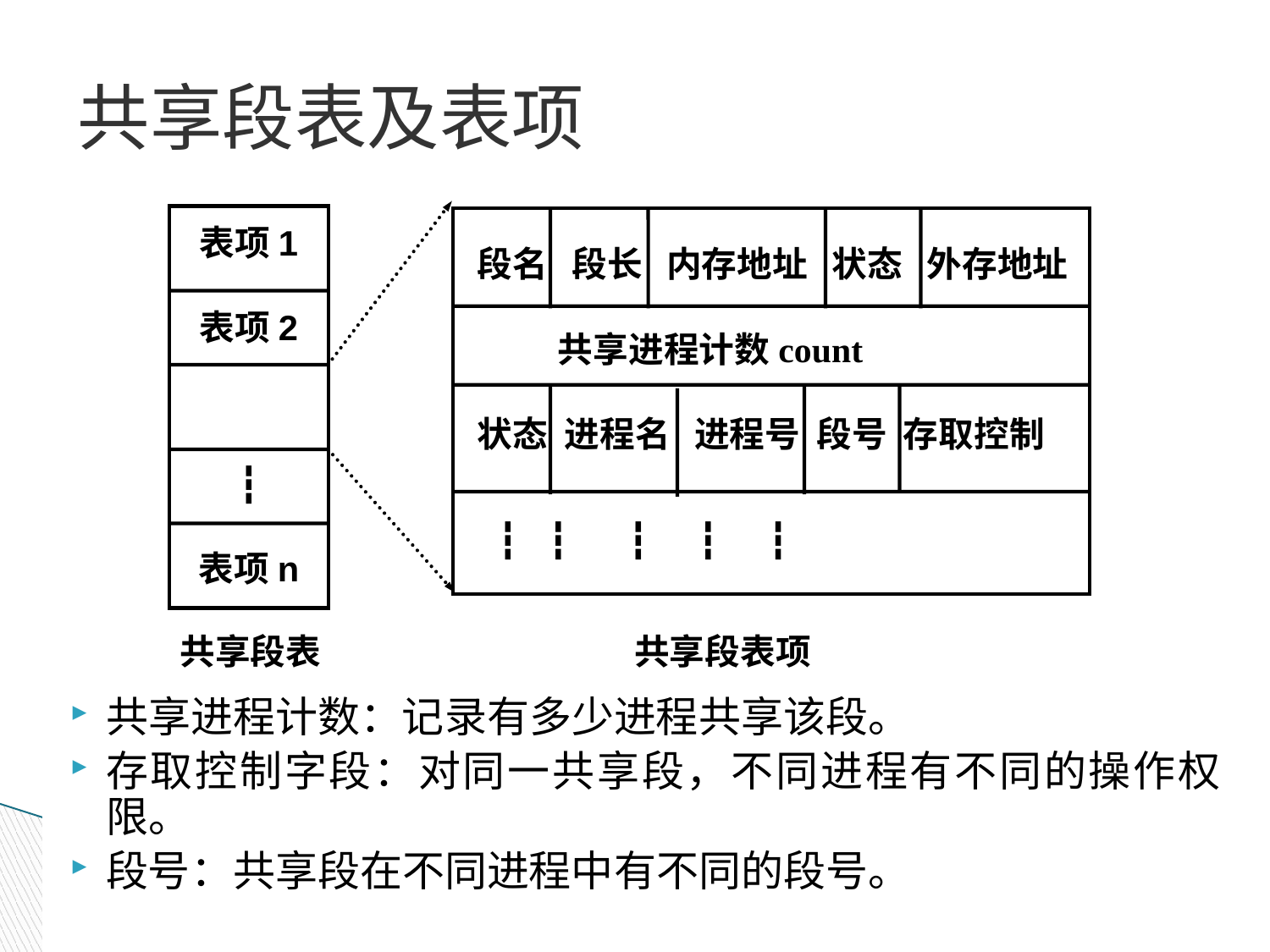

# 共享段表及表项

表项1

表项2

┇

表项n

  段名   段长   内存地址   状态   外存地址

            共享进程计数count

  状态  进程名   进程号  段号  存取控制

     ┇   ┇      ┇     ┇     ┇

共享段表                                       共享段表项
共享进程计数：记录有多少进程共享该段。
存取控制字段：对同一共享段，不同进程有不同的操作权限。
段号：共享段在不同进程中有不同的段号。